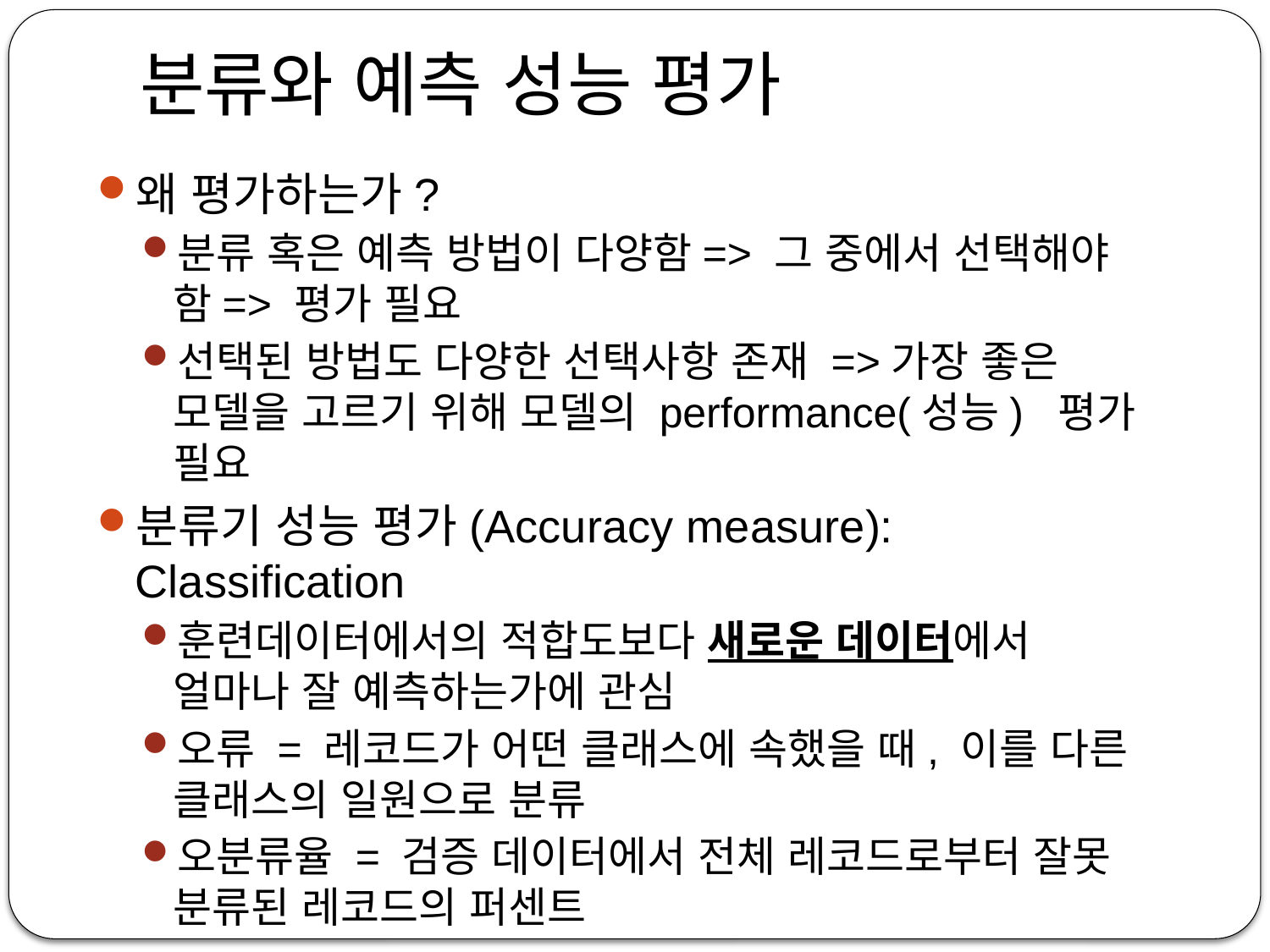

# 분류와 예측 성능 평가
왜 평가하는가?
분류 혹은 예측 방법이 다양함=> 그 중에서 선택해야 함=> 평가 필요
선택된 방법도 다양한 선택사항 존재 =>가장 좋은 모델을 고르기 위해 모델의 performance(성능)  평가 필요
분류기 성능 평가(Accuracy measure): Classification
훈련데이터에서의 적합도보다 새로운 데이터에서 얼마나 잘 예측하는가에 관심
오류 = 레코드가 어떤 클래스에 속했을 때, 이를 다른 클래스의 일원으로 분류
오분류율 = 검증 데이터에서 전체 레코드로부터 잘못 분류된 레코드의 퍼센트